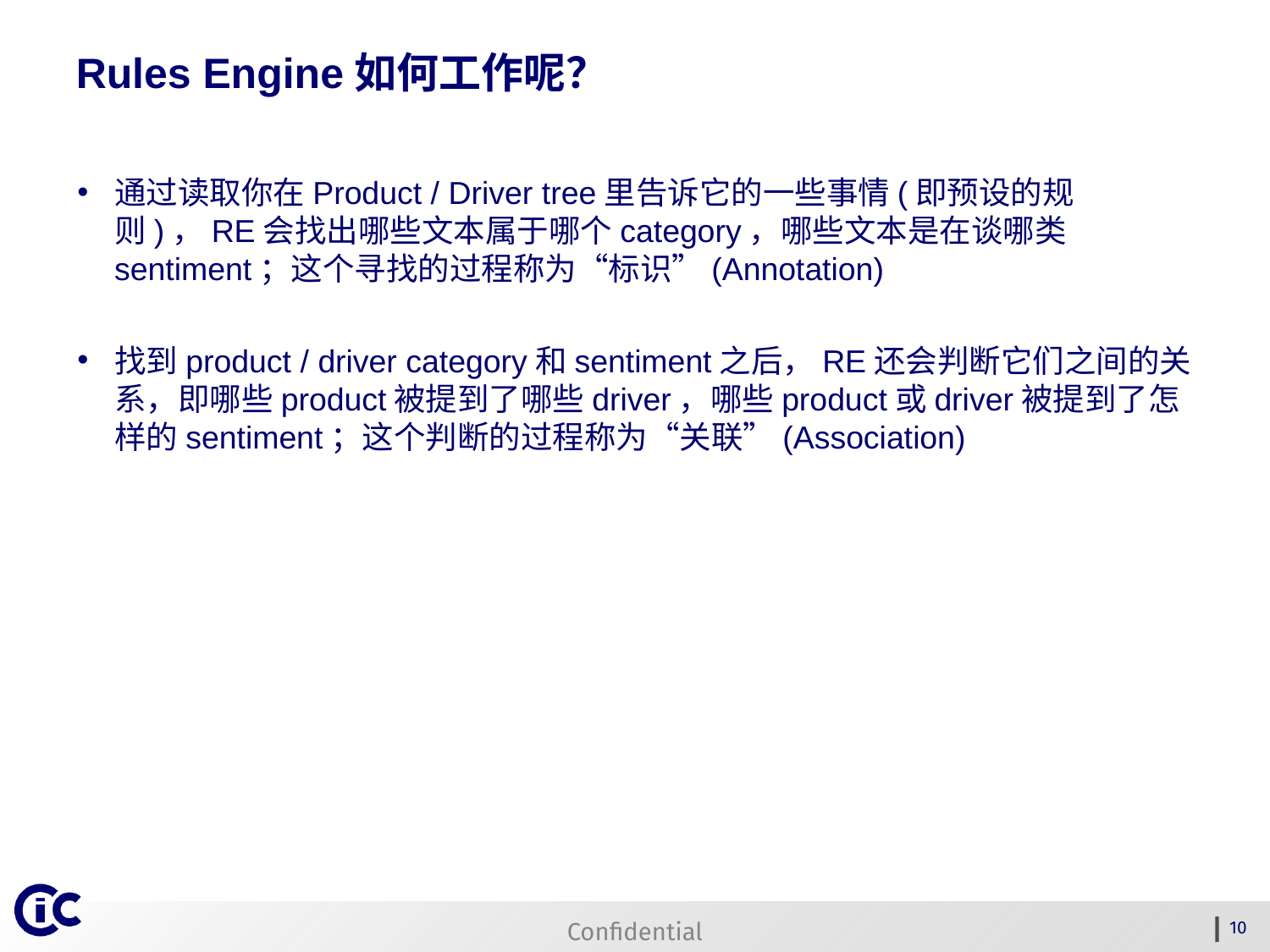

Rules Engine如何工作呢？
通过读取你在Product / Driver tree里告诉它的一些事情(即预设的规则)，RE会找出哪些文本属于哪个category，哪些文本是在谈哪类sentiment；这个寻找的过程称为“标识”(Annotation)

找到product / driver category和sentiment之后，RE还会判断它们之间的关系，即哪些product被提到了哪些driver，哪些product或driver被提到了怎样的sentiment；这个判断的过程称为“关联”(Association)